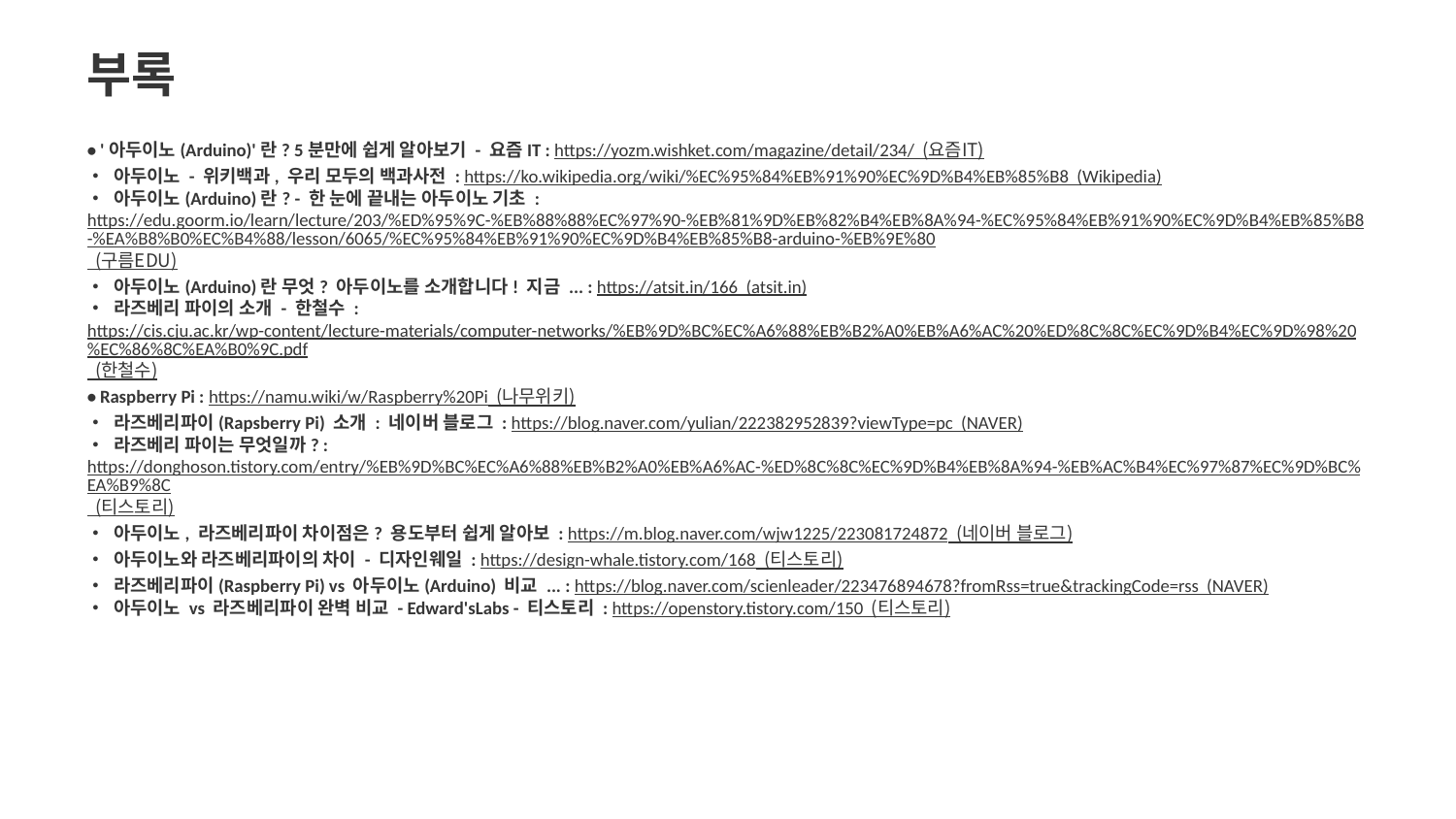

부록
• '아두이노(Arduino)'란? 5분만에 쉽게 알아보기 - 요즘IT : https://yozm.wishket.com/magazine/detail/234/  (요즘IT)
• 아두이노 - 위키백과, 우리 모두의 백과사전 : https://ko.wikipedia.org/wiki/%EC%95%84%EB%91%90%EC%9D%B4%EB%85%B8  (Wikipedia)
• 아두이노(Arduino)란? - 한 눈에 끝내는 아두이노 기초 : https://edu.goorm.io/learn/lecture/203/%ED%95%9C-%EB%88%88%EC%97%90-%EB%81%9D%EB%82%B4%EB%8A%94-%EC%95%84%EB%91%90%EC%9D%B4%EB%85%B8-%EA%B8%B0%EC%B4%88/lesson/6065/%EC%95%84%EB%91%90%EC%9D%B4%EB%85%B8-arduino-%EB%9E%80  (구름EDU)
• 아두이노(Arduino)란 무엇? 아두이노를 소개합니다! 지금 ... : https://atsit.in/166  (atsit.in)
• 라즈베리 파이의 소개 - 한철수 : https://cis.cju.ac.kr/wp-content/lecture-materials/computer-networks/%EB%9D%BC%EC%A6%88%EB%B2%A0%EB%A6%AC%20%ED%8C%8C%EC%9D%B4%EC%9D%98%20%EC%86%8C%EA%B0%9C.pdf  (한철수)
• Raspberry Pi : https://namu.wiki/w/Raspberry%20Pi  (나무위키)
• 라즈베리파이(Rapsberry Pi) 소개 : 네이버 블로그 : https://blog.naver.com/yulian/222382952839?viewType=pc  (NAVER)
• 라즈베리 파이는 무엇일까? : https://donghoson.tistory.com/entry/%EB%9D%BC%EC%A6%88%EB%B2%A0%EB%A6%AC-%ED%8C%8C%EC%9D%B4%EB%8A%94-%EB%AC%B4%EC%97%87%EC%9D%BC%EA%B9%8C  (티스토리)
• 아두이노, 라즈베리파이 차이점은? 용도부터 쉽게 알아보 : https://m.blog.naver.com/wjw1225/223081724872  (네이버 블로그)
• 아두이노와 라즈베리파이의 차이 - 디자인웨일 : https://design-whale.tistory.com/168  (티스토리)
• 라즈베리파이(Raspberry Pi) vs 아두이노(Arduino) 비교 ... : https://blog.naver.com/scienleader/223476894678?fromRss=true&trackingCode=rss  (NAVER)
• 아두이노 vs 라즈베리파이 완벽 비교 - Edward'sLabs - 티스토리 : https://openstory.tistory.com/150  (티스토리)